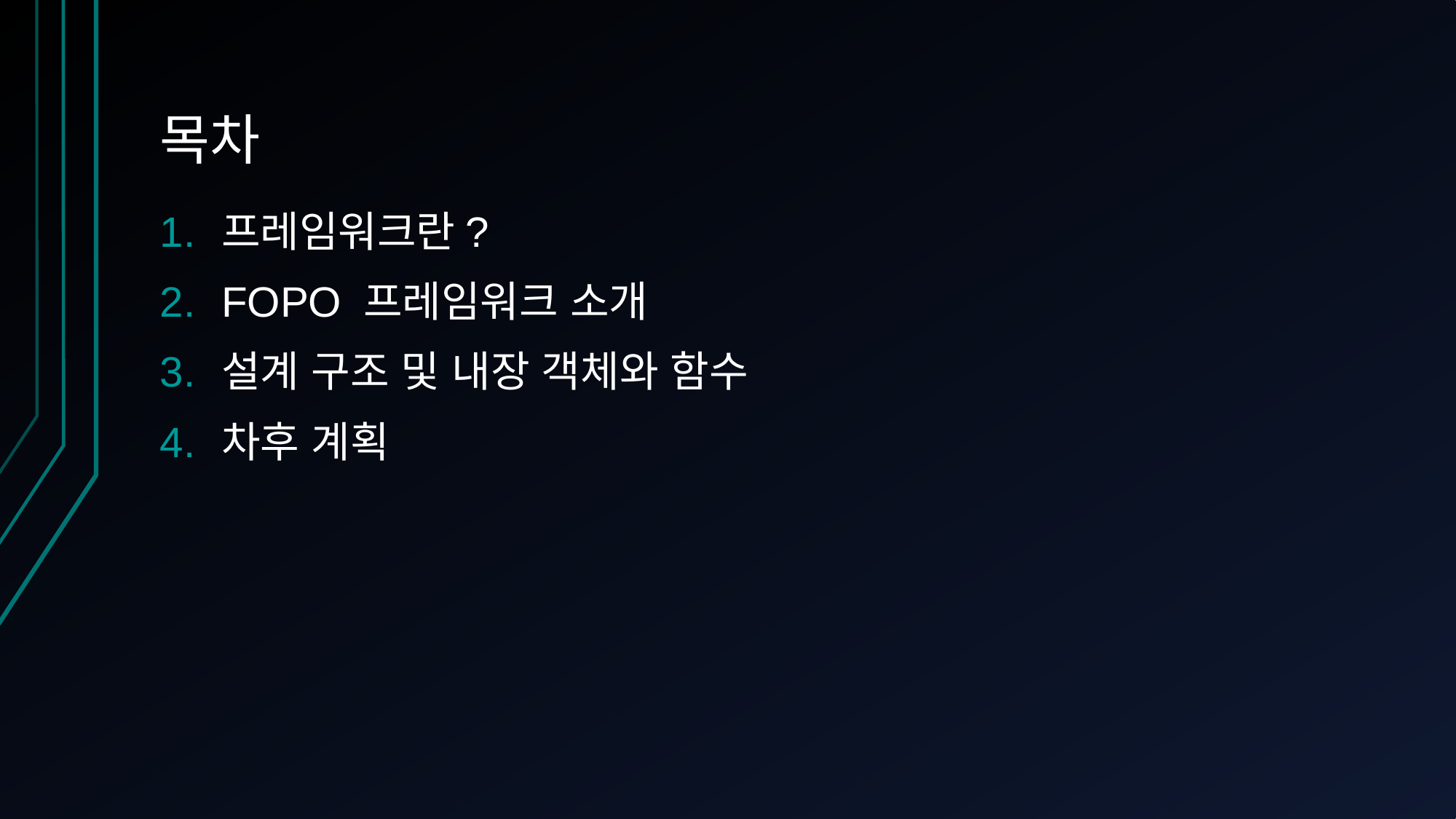

# 목차
프레임워크란?
FOPO 프레임워크 소개
설계 구조 및 내장 객체와 함수
차후 계획